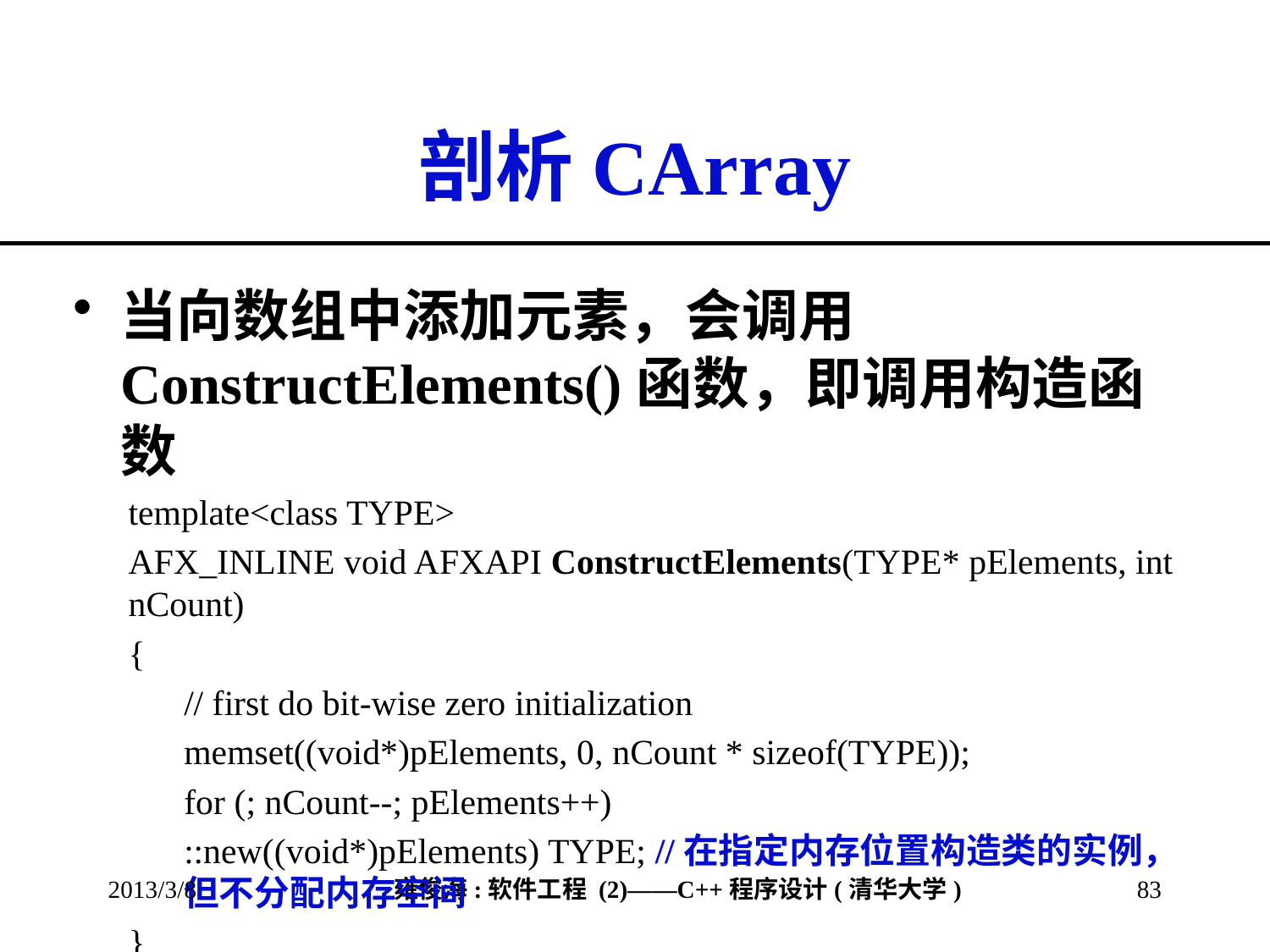

# 剖析CArray
当向数组中添加元素，会调用ConstructElements()函数，即调用构造函数
template<class TYPE>
AFX_INLINE void AFXAPI ConstructElements(TYPE* pElements, int nCount)
{
// first do bit-wise zero initialization
memset((void*)pElements, 0, nCount * sizeof(TYPE));
for (; nCount--; pElements++)
::new((void*)pElements) TYPE; //在指定内存位置构造类的实例，但不分配内存空间
}

2013/3/8
83